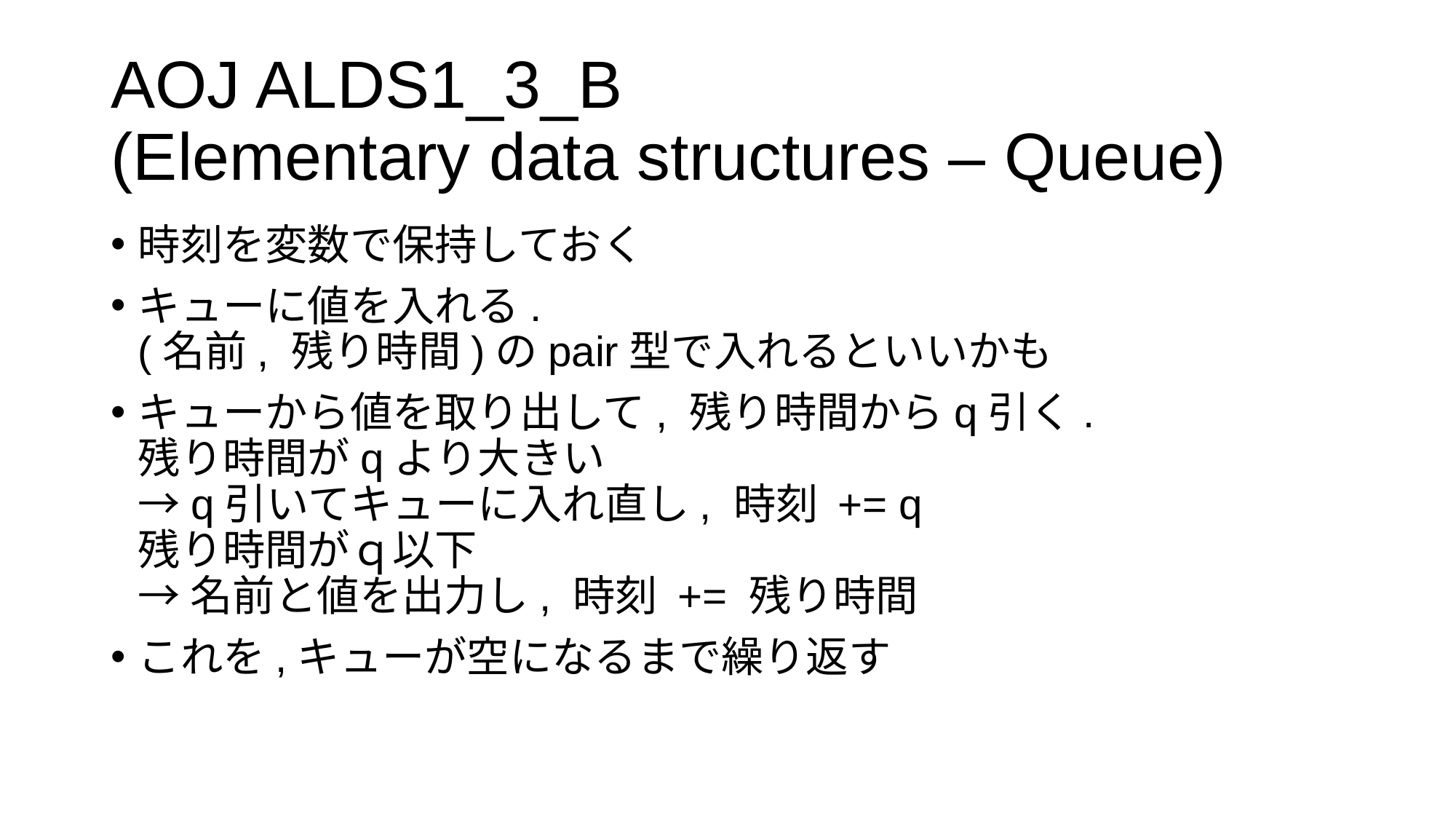

# AOJ ALDS1_3_B (Elementary data structures – Queue)
時刻を変数で保持しておく
キューに値を入れる.
(名前, 残り時間)のpair型で入れるといいかも
キューから値を取り出して, 残り時間からq引く.
残り時間がqより大きい
→q引いてキューに入れ直し, 時刻 += q
残り時間がｑ以下
→ 名前と値を出力し, 時刻 += 残り時間
これを,キューが空になるまで繰り返す